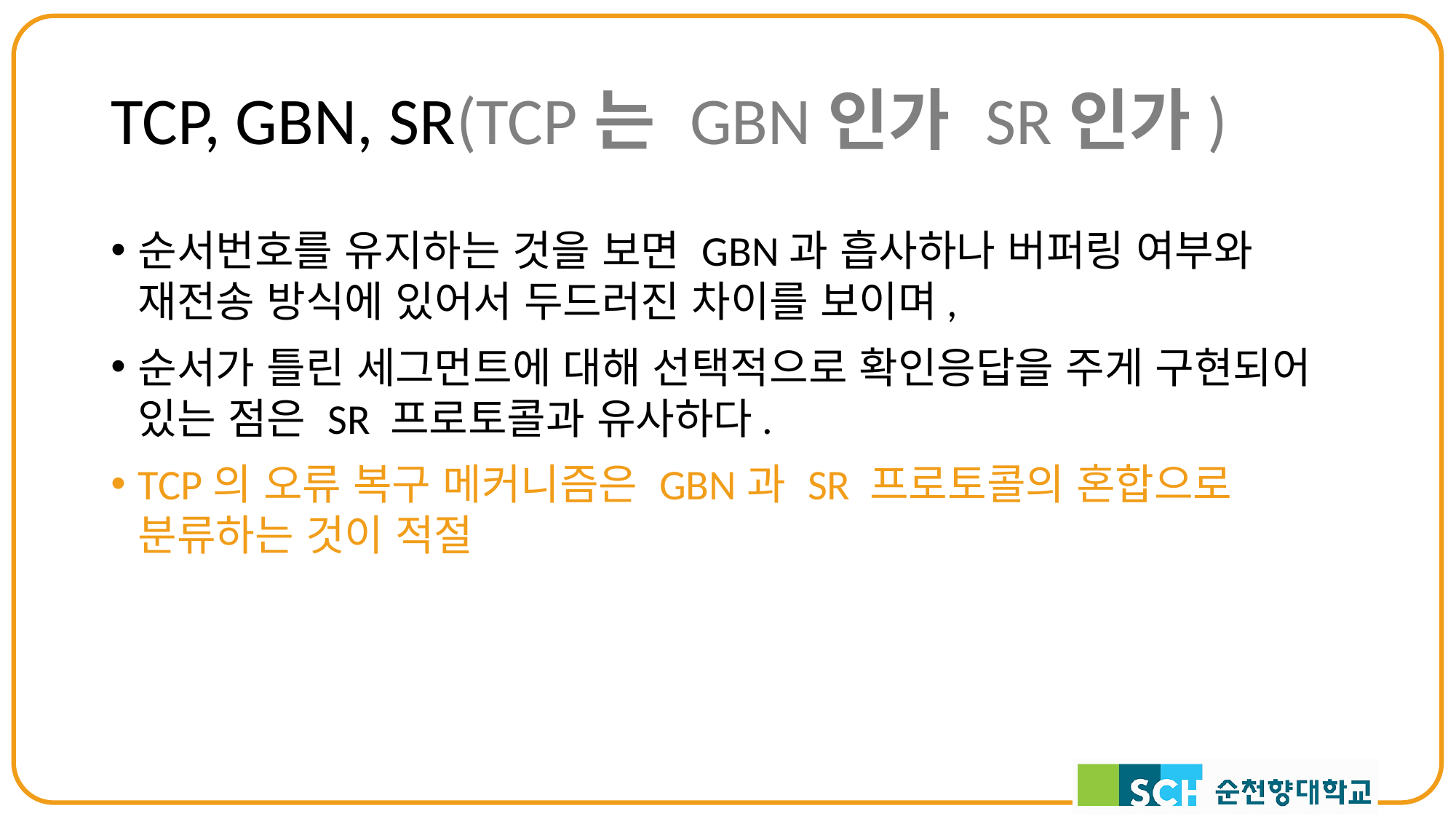

# TCP, GBN, SR(TCP는 GBN인가 SR인가)
순서번호를 유지하는 것을 보면 GBN과 흡사하나 버퍼링 여부와 재전송 방식에 있어서 두드러진 차이를 보이며,
순서가 틀린 세그먼트에 대해 선택적으로 확인응답을 주게 구현되어 있는 점은 SR 프로토콜과 유사하다.
TCP의 오류 복구 메커니즘은 GBN과 SR 프로토콜의 혼합으로 분류하는 것이 적절